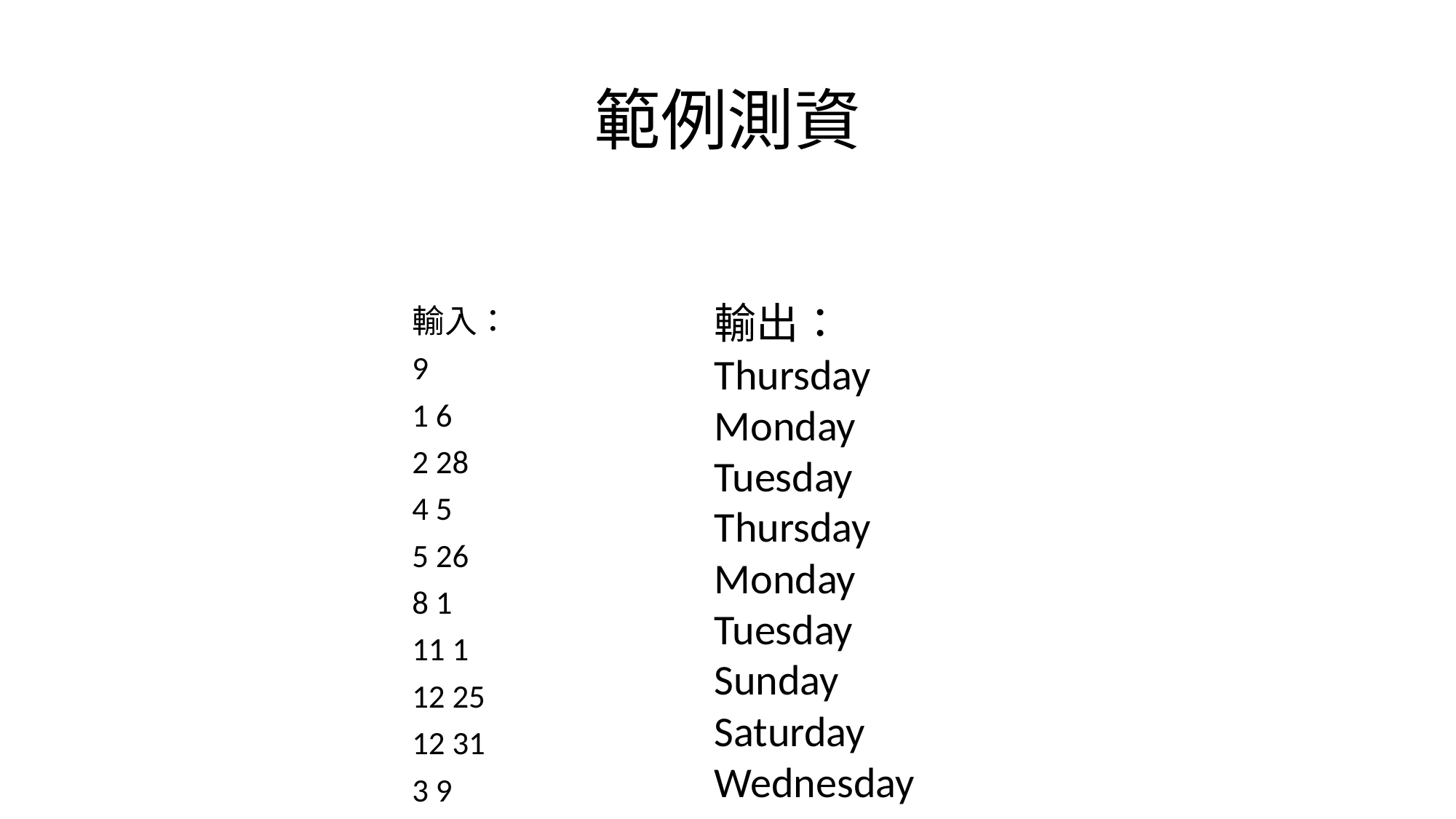

# 範例測資
輸出：
Thursday
Monday
Tuesday
Thursday
Monday
Tuesday
Sunday
Saturday
Wednesday
輸入：
9
1 6
2 28
4 5
5 26
8 1
11 1
12 25
12 31
3 9